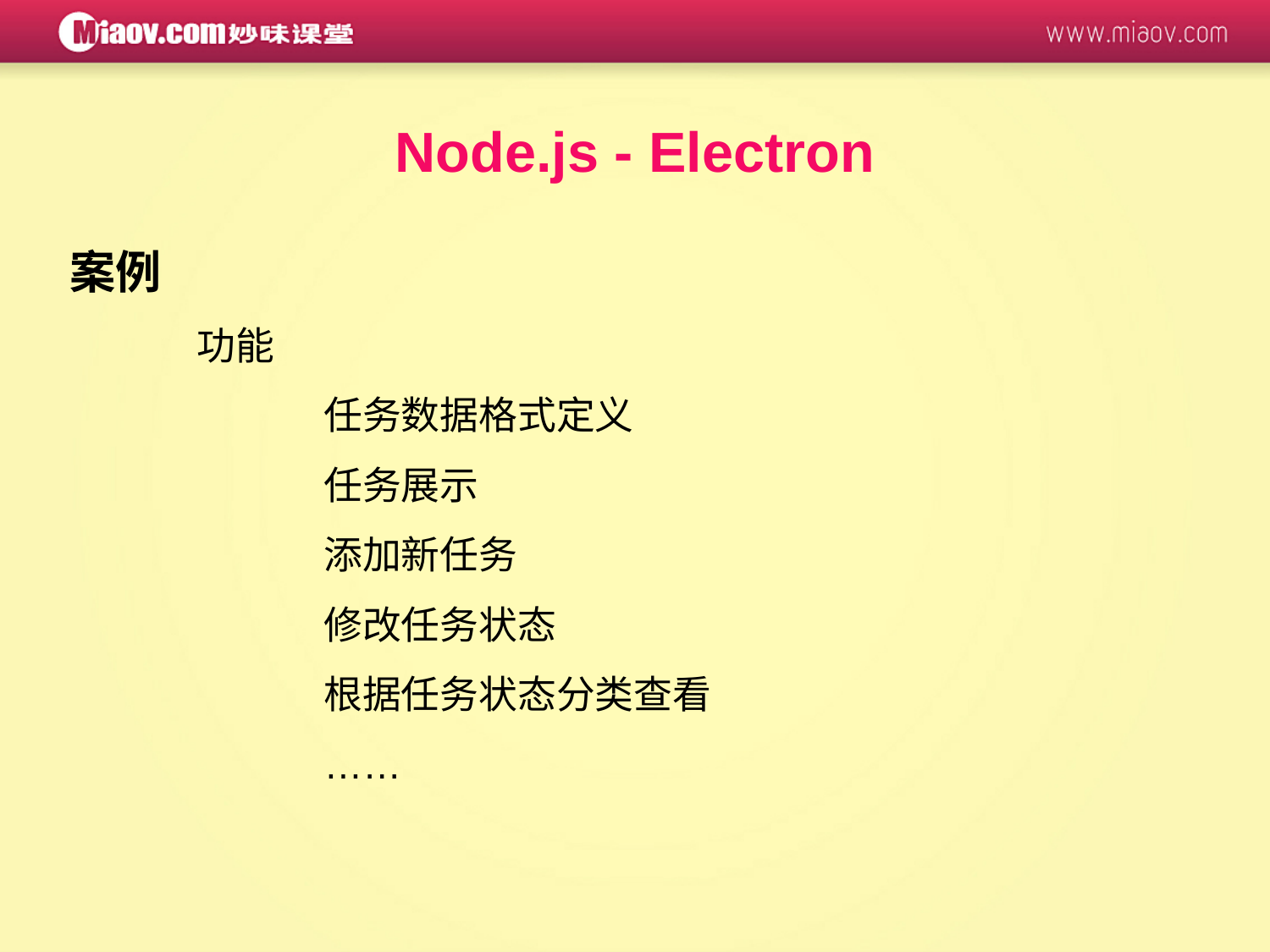

Node.js - Electron
案例
	功能
		任务数据格式定义
		任务展示
		添加新任务
		修改任务状态
		根据任务状态分类查看
		……